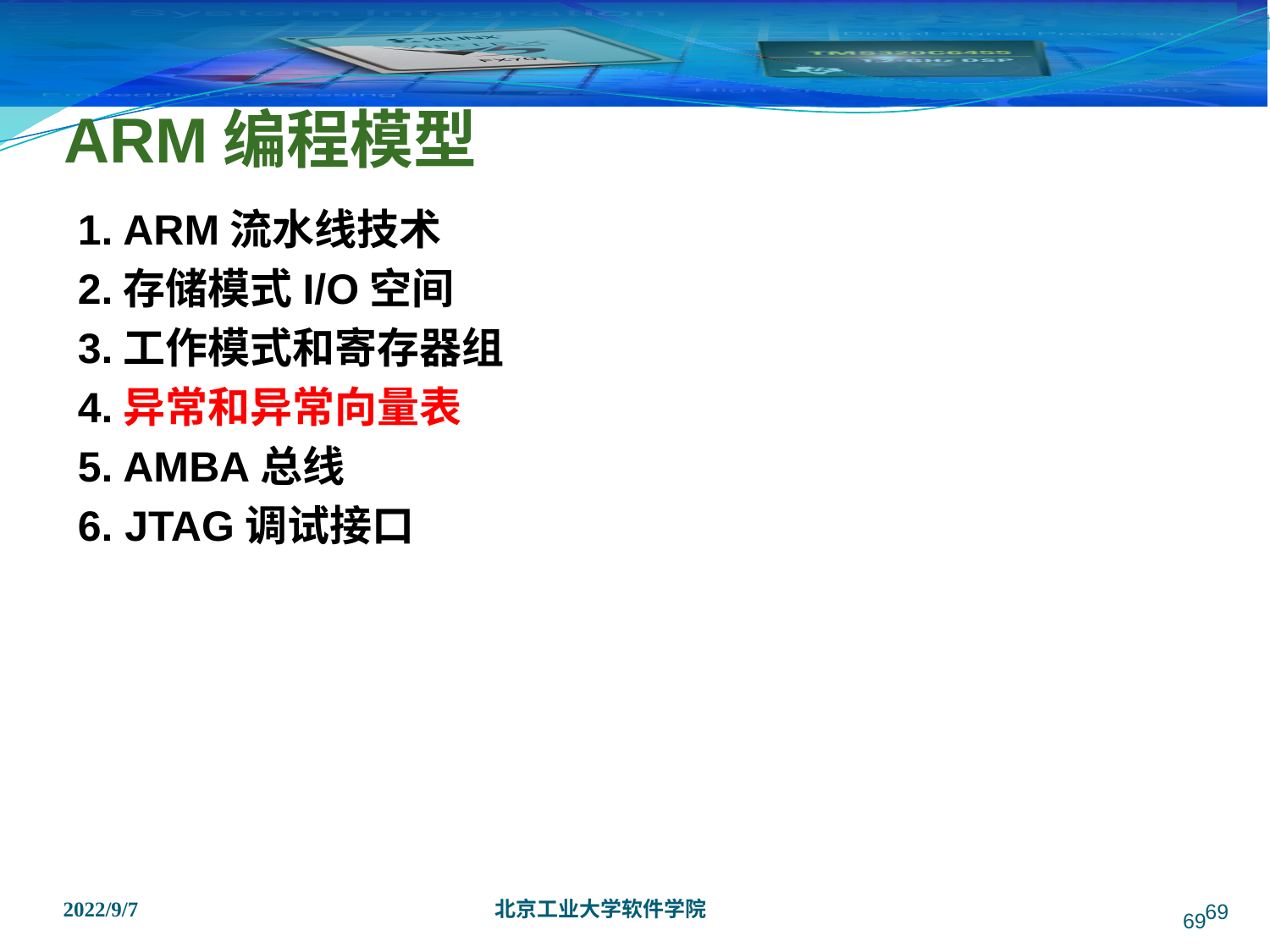

# ARM编程模型
1. ARM流水线技术
2.存储模式I/O空间
3.工作模式和寄存器组
4.异常和异常向量表
5. AMBA总线
6. JTAG调试接口

69